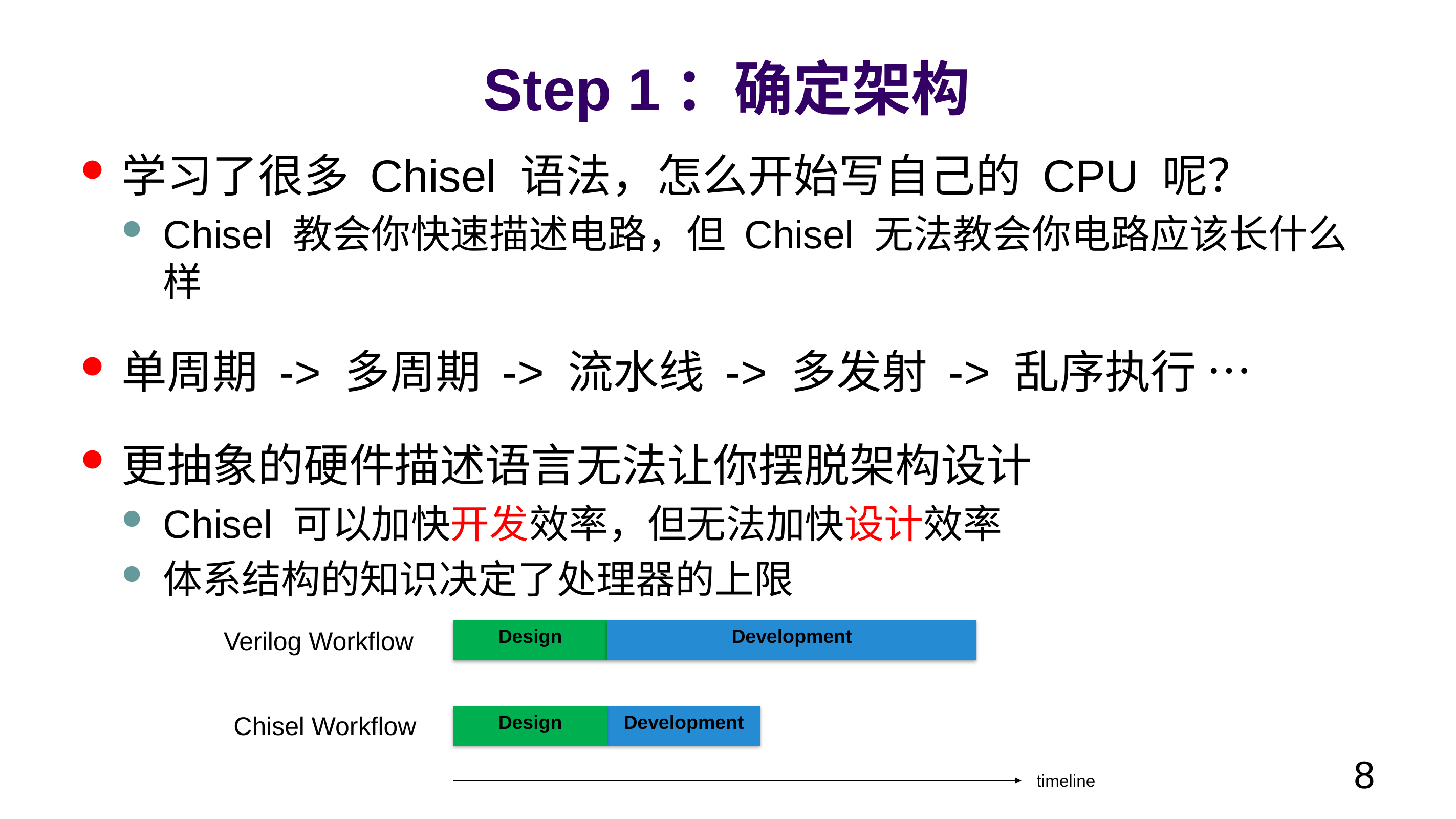

# Step 1：确定架构
学习了很多 Chisel 语法，怎么开始写自己的 CPU 呢？
Chisel 教会你快速描述电路，但 Chisel 无法教会你电路应该长什么样

单周期 -> 多周期 -> 流水线 -> 多发射 -> 乱序执行 …

更抽象的硬件描述语言无法让你摆脱架构设计
Chisel 可以加快开发效率，但无法加快设计效率
体系结构的知识决定了处理器的上限
Design
Development
Verilog Workflow
Chisel Workflow
Design
Development

8
timeline